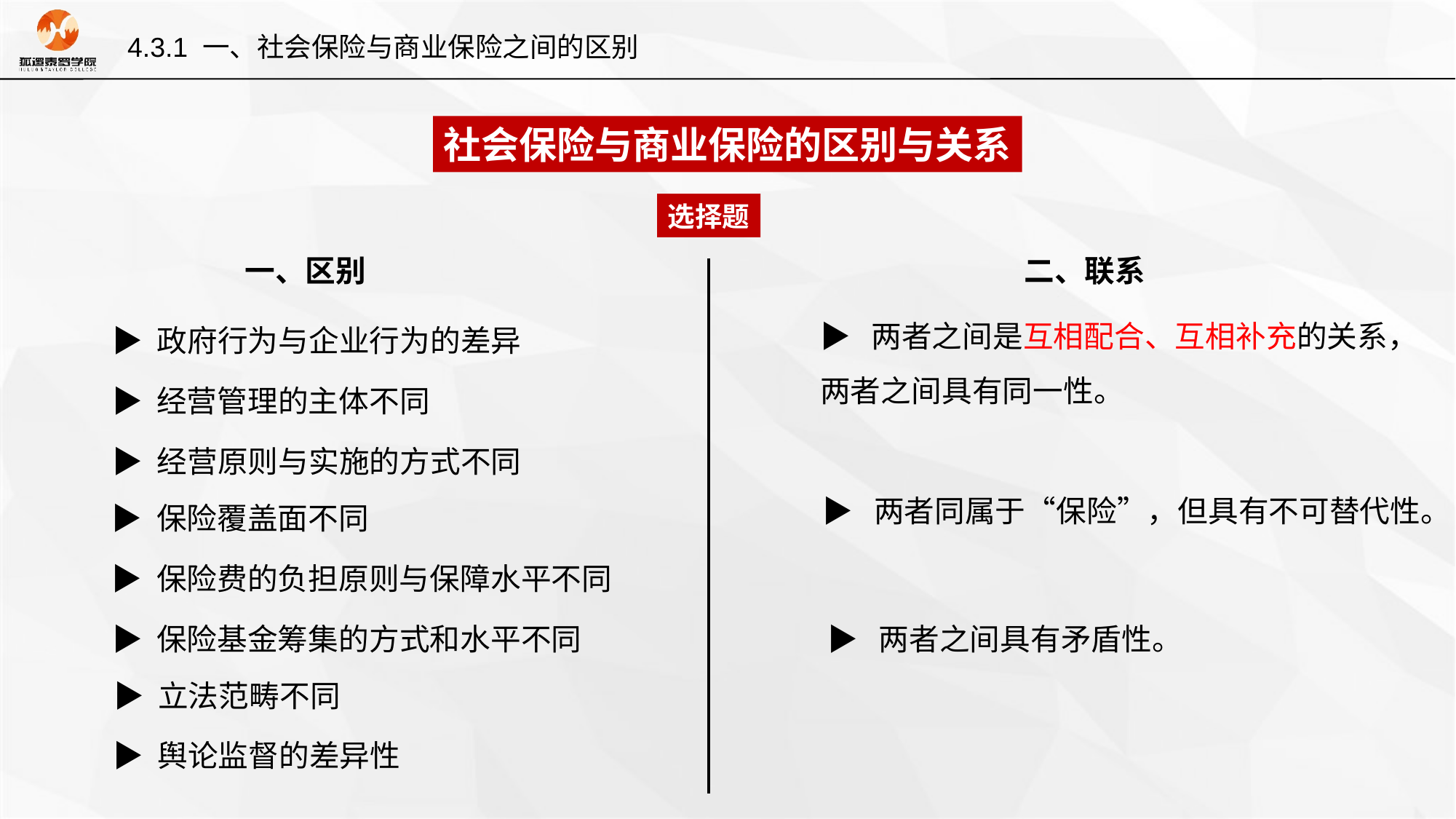

4.3.1 一、社会保险与商业保险之间的区别
社会保险与商业保险的区别与关系
选择题
一、区别
二、联系
▶  两者之间是互相配合、互相补充的关系，两者之间具有同一性。
▶ 政府行为与企业行为的差异
▶ 经营管理的主体不同
▶ 经营原则与实施的方式不同
▶  两者同属于“保险”，但具有不可替代性。
▶ 保险覆盖面不同
▶ 保险费的负担原则与保障水平不同
▶ 保险基金筹集的方式和水平不同
▶  两者之间具有矛盾性。
▶ 立法范畴不同
▶ 舆论监督的差异性